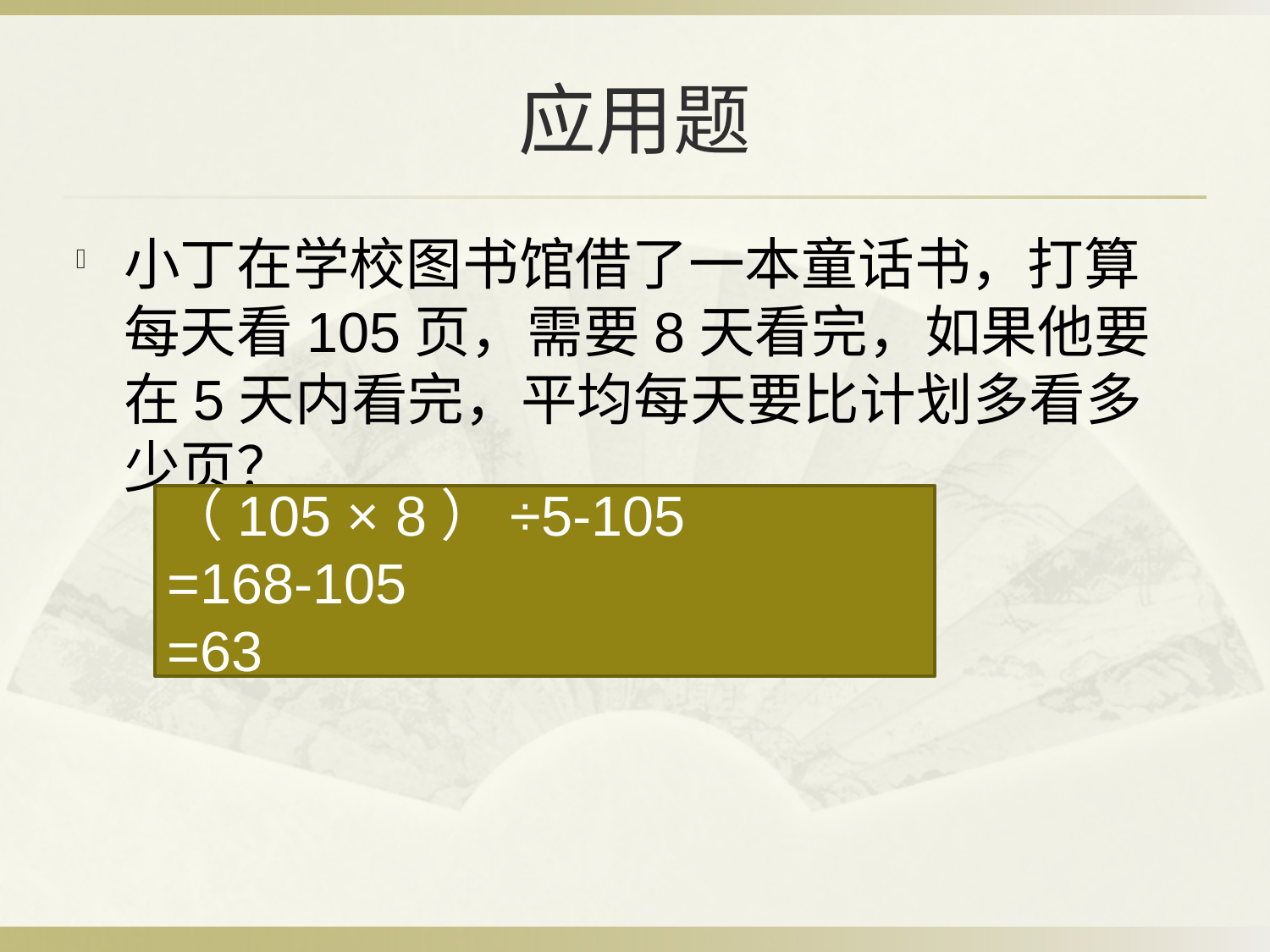

# 应用题
小丁在学校图书馆借了一本童话书，打算每天看105页，需要8天看完，如果他要在5天内看完，平均每天要比计划多看多少页？
（105 × 8）÷5-105
=168-105
=63